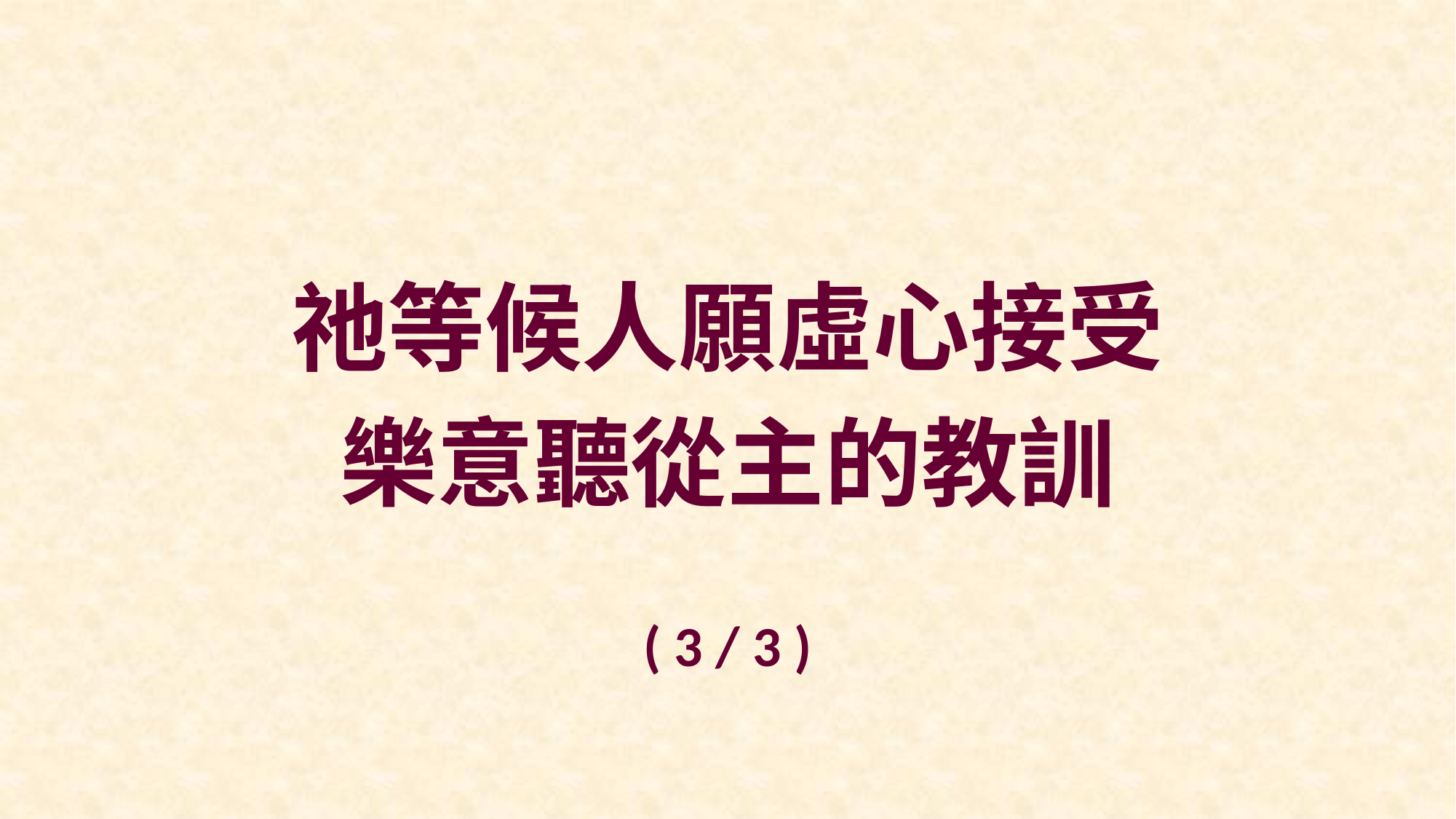

祂等候人願虛心接受
樂意聽從主的教訓
( 3 / 3 )